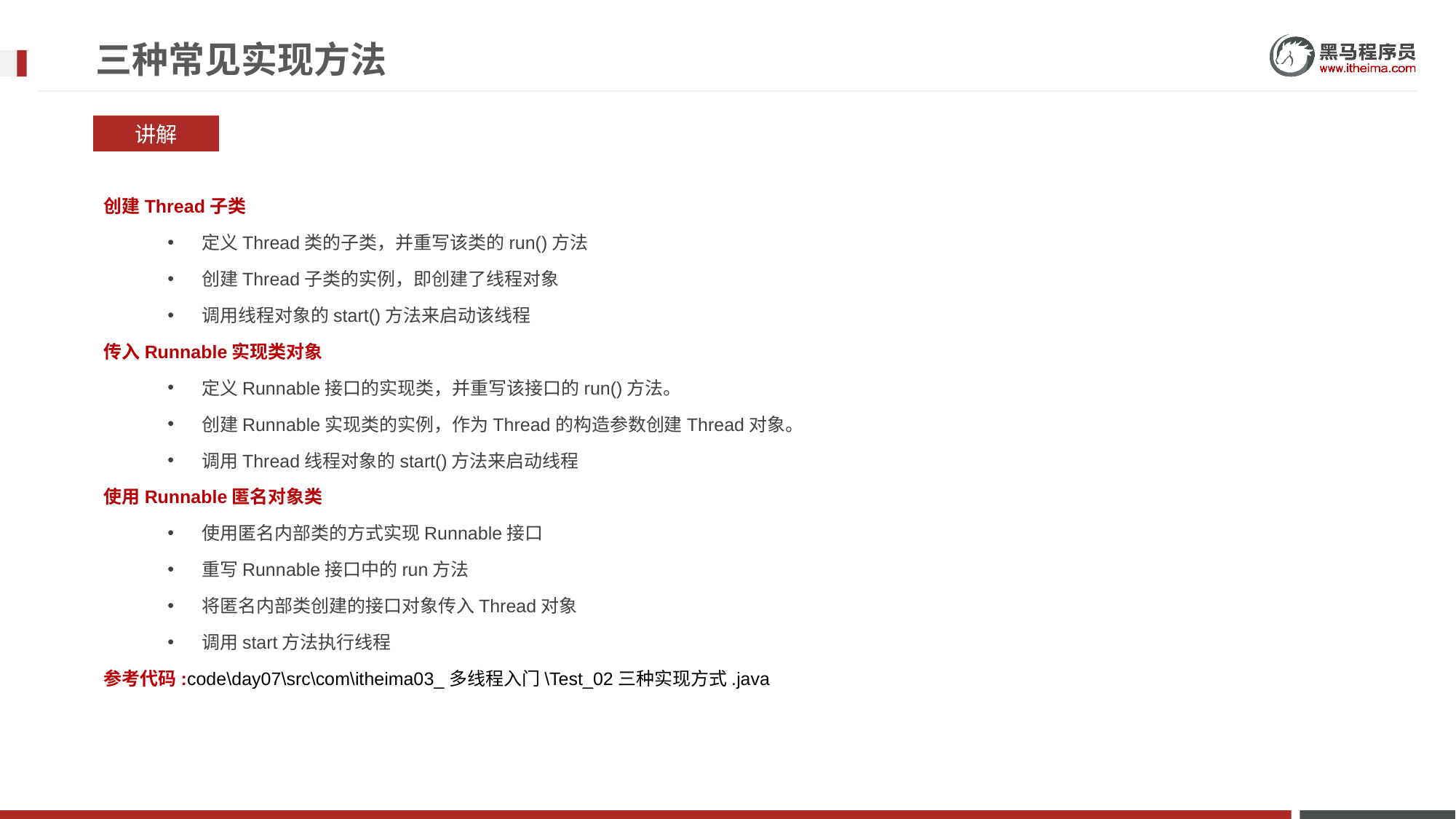

# 三种常见实现方法
讲解
创建Thread子类
定义Thread类的子类，并重写该类的run()方法
创建Thread子类的实例，即创建了线程对象
调用线程对象的start()方法来启动该线程
传入Runnable实现类对象
定义Runnable接口的实现类，并重写该接口的run()方法。
创建Runnable实现类的实例，作为Thread的构造参数创建Thread对象。
调用Thread线程对象的start()方法来启动线程
使用Runnable匿名对象类
使用匿名内部类的方式实现Runnable接口
重写Runnable接口中的run方法
将匿名内部类创建的接口对象传入Thread对象
调用start方法执行线程
参考代码:code\day07\src\com\itheima03_多线程入门\Test_02三种实现方式.java